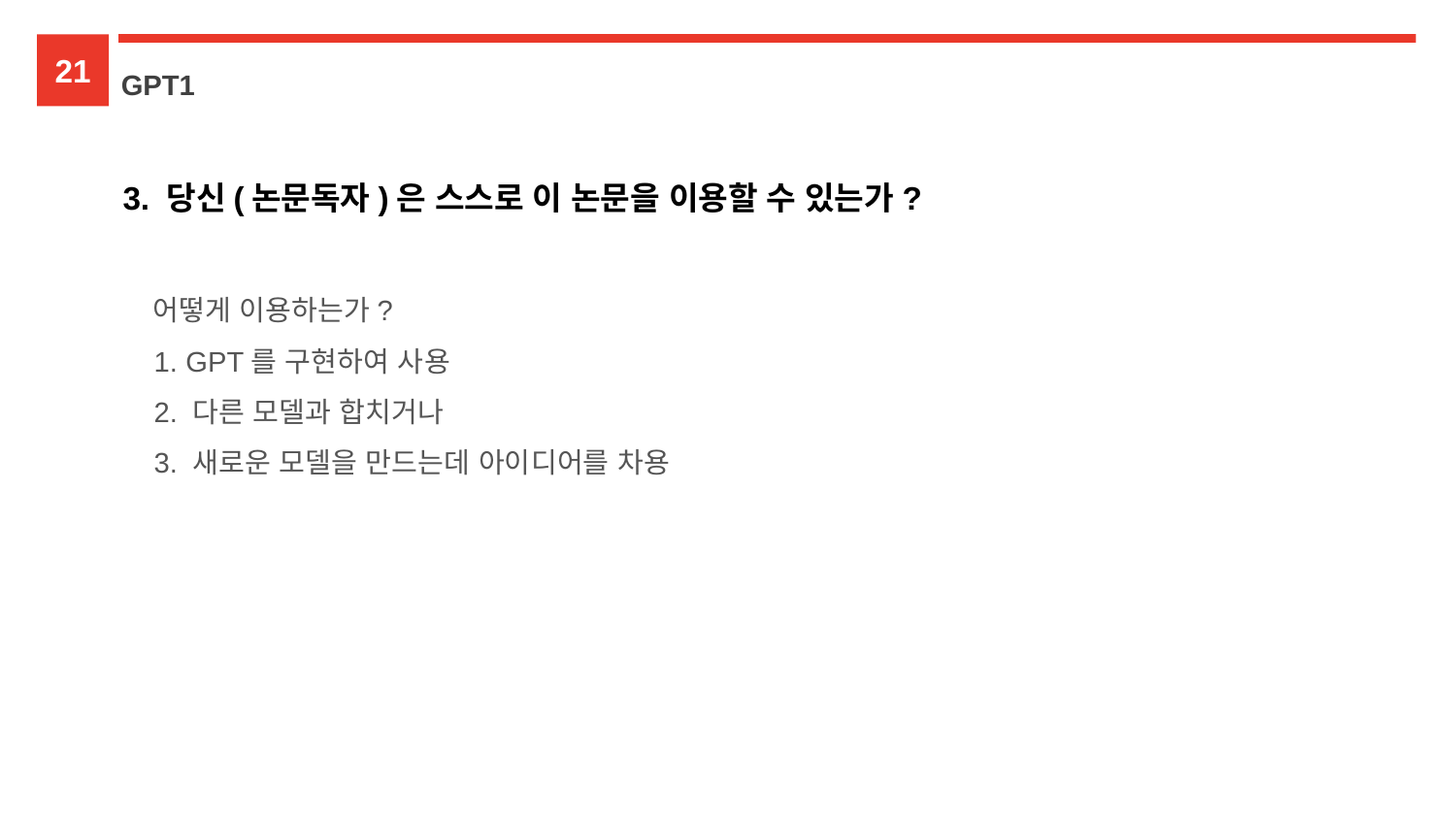

21

GPT1
 3. 당신(논문독자)은 스스로 이 논문을 이용할 수 있는가?

    어떻게 이용하는가?
     1. GPT를 구현하여 사용
     2. 다른 모델과 합치거나
     3. 새로운 모델을 만드는데 아이디어를 차용